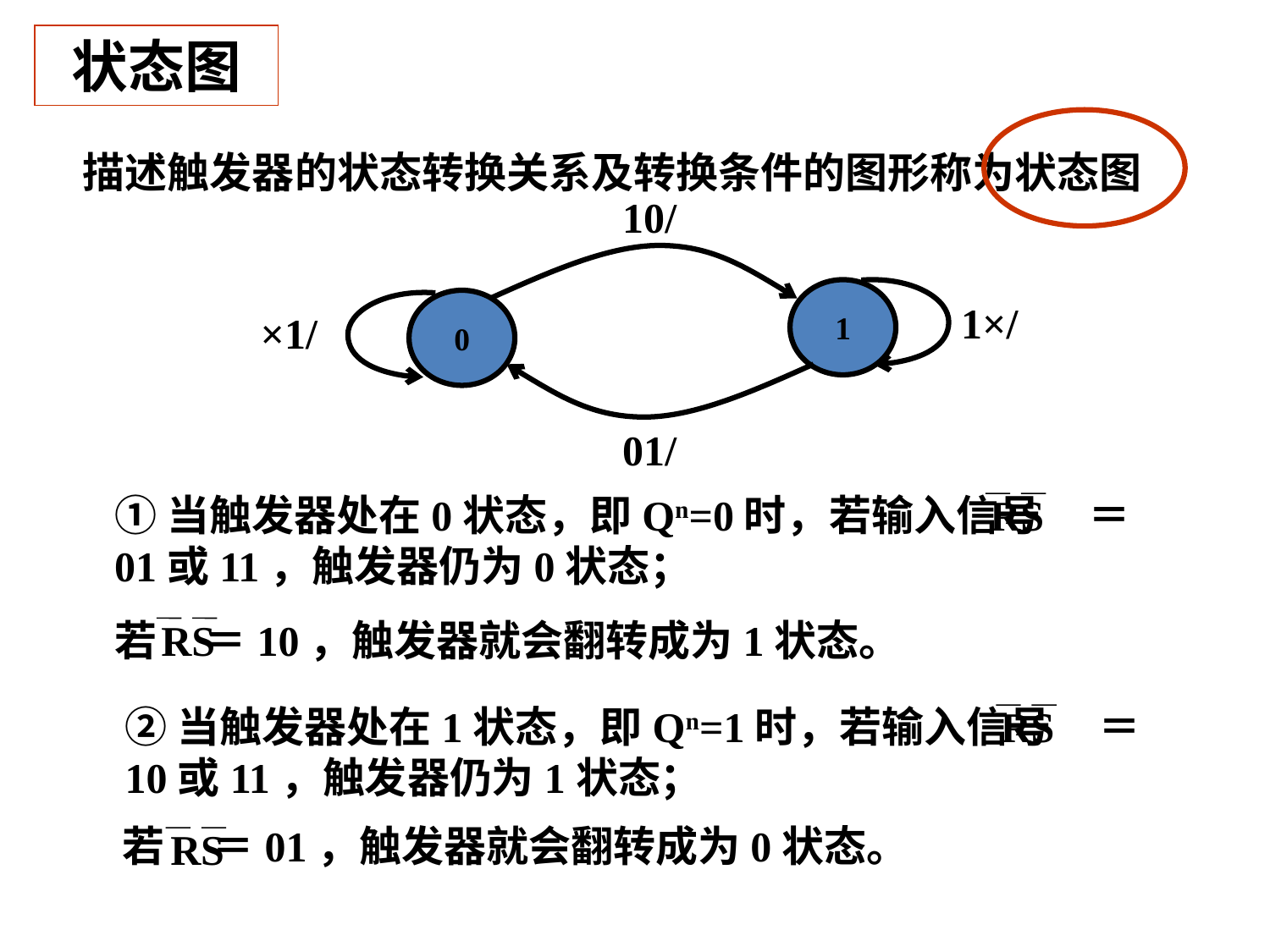

状态图

描述触发器的状态转换关系及转换条件的图形称为状态图
10/

1

0
1×/

×1/

01/
①当触发器处在0状态，即Qn=0时，若输入信号     ＝01或11，触发器仍为0状态；
RS

若     ＝10，触发器就会翻转成为1状态。
RS

②当触发器处在1状态，即Qn=1时，若输入信号     ＝10或11，触发器仍为1状态；
RS

若     ＝01，触发器就会翻转成为0状态。
RS